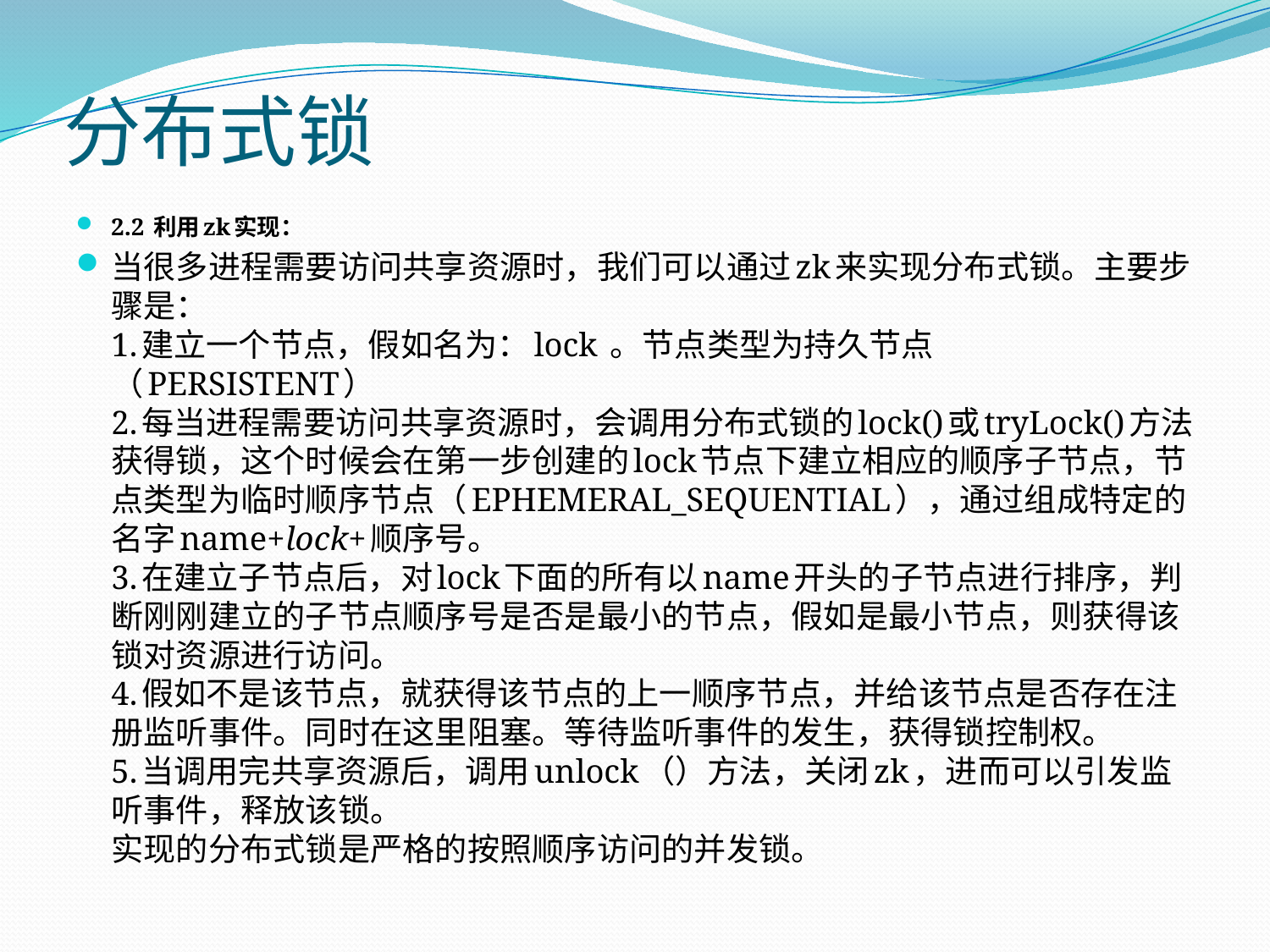

# 分布式锁
2.2 利用zk实现：
当很多进程需要访问共享资源时，我们可以通过zk来实现分布式锁。主要步骤是： 
1.建立一个节点，假如名为：lock 。节点类型为持久节点（PERSISTENT） 
2.每当进程需要访问共享资源时，会调用分布式锁的lock()或tryLock()方法获得锁，这个时候会在第一步创建的lock节点下建立相应的顺序子节点，节点类型为临时顺序节点（EPHEMERAL_SEQUENTIAL），通过组成特定的名字name+lock+顺序号。 
3.在建立子节点后，对lock下面的所有以name开头的子节点进行排序，判断刚刚建立的子节点顺序号是否是最小的节点，假如是最小节点，则获得该锁对资源进行访问。 
4.假如不是该节点，就获得该节点的上一顺序节点，并给该节点是否存在注册监听事件。同时在这里阻塞。等待监听事件的发生，获得锁控制权。 
5.当调用完共享资源后，调用unlock（）方法，关闭zk，进而可以引发监听事件，释放该锁。 
实现的分布式锁是严格的按照顺序访问的并发锁。